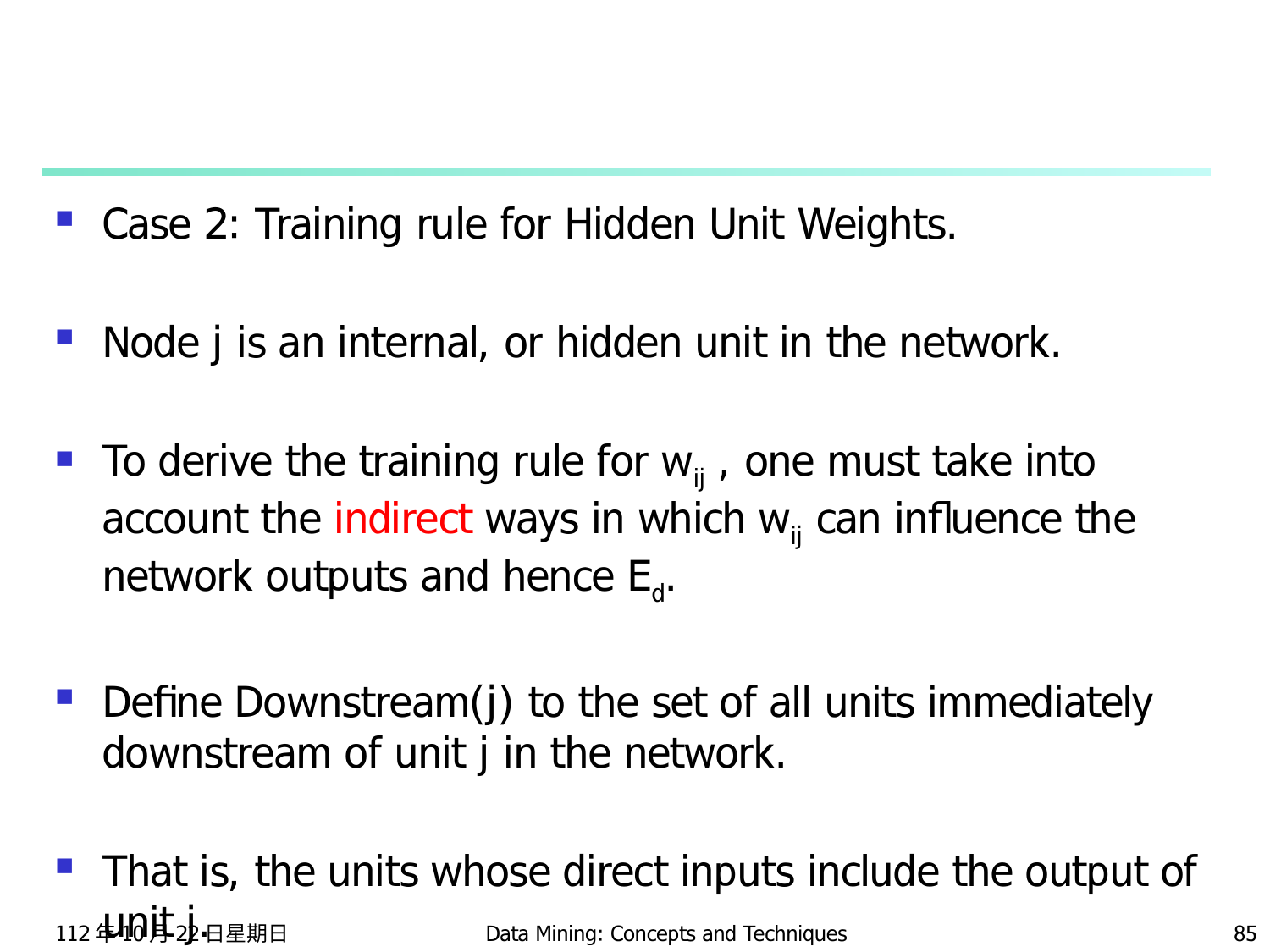

#
Case 2: Training rule for Hidden Unit Weights.

Node j is an internal, or hidden unit in the network.

To derive the training rule for wij , one must take into account the indirect ways in which wij can influence the network outputs and hence Ed.

Define Downstream(j) to the set of all units immediately downstream of unit j in the network.

That is, the units whose direct inputs include the output of unit j.
112年10月22日星期日
Data Mining: Concepts and Techniques
85